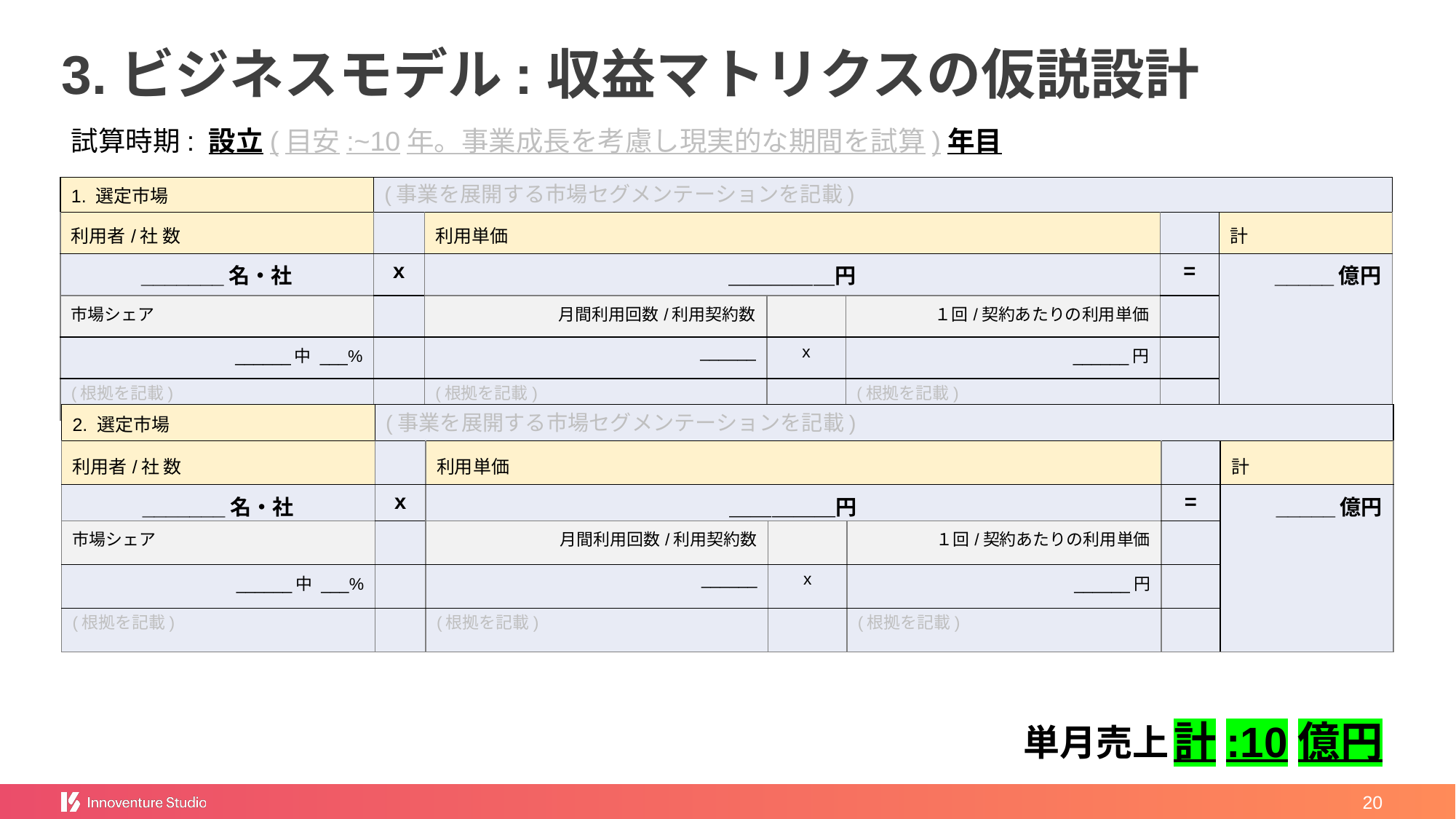

# 3.ビジネスモデル:収益マトリクスの仮説設計
試算時期: 設立(目安:~10年。事業成長を考慮し現実的な期間を試算)年目
| 1. 選定市場 | (事業を展開する市場セグメンテーションを記載) |  |  |  |  |  |
| --- | --- | --- | --- | --- | --- | --- |
| 利用者/社 数 |  | 利用単価 |  |  |  | 計 |
| \_\_\_\_\_\_\_名・社 | x | ＿＿＿＿＿円 |  |  | = | \_\_\_\_\_億円 |
| 市場シェア |  | 月間利用回数/利用契約数 |  | １回/契約あたりの利用単価 |  |  |
| \_\_\_\_\_\_中 \_\_\_% |  | \_\_\_\_\_\_ | x | \_\_\_\_\_\_円 |  |  |
| (根拠を記載) |  | (根拠を記載) |  | (根拠を記載) |  |  |
| 2. 選定市場 | (事業を展開する市場セグメンテーションを記載) |  |  |  |  |  |
| --- | --- | --- | --- | --- | --- | --- |
| 利用者/社 数 |  | 利用単価 |  |  |  | 計 |
| \_\_\_\_\_\_\_名・社 | x | ＿＿＿＿＿円 |  |  | = | \_\_\_\_\_億円 |
| 市場シェア |  | 月間利用回数/利用契約数 |  | １回/契約あたりの利用単価 |  |  |
| \_\_\_\_\_\_中 \_\_\_% |  | \_\_\_\_\_\_ | x | \_\_\_\_\_\_円 |  |  |
| (根拠を記載) |  | (根拠を記載) |  | (根拠を記載) |  |  |
計:10億円
単月売上
20